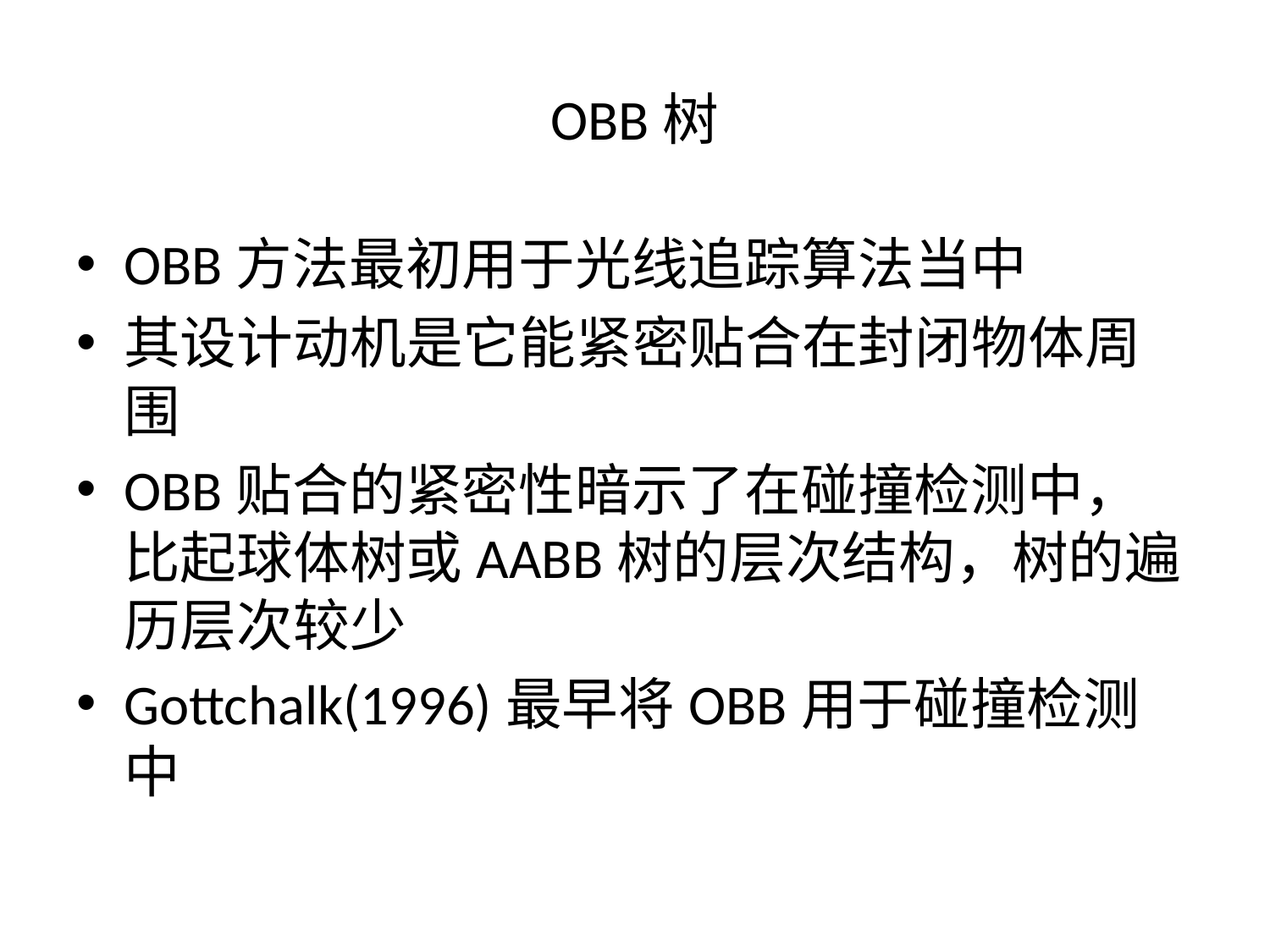

# OBB树
OBB方法最初用于光线追踪算法当中
其设计动机是它能紧密贴合在封闭物体周围
OBB贴合的紧密性暗示了在碰撞检测中，比起球体树或AABB树的层次结构，树的遍历层次较少
Gottchalk(1996)最早将OBB用于碰撞检测中